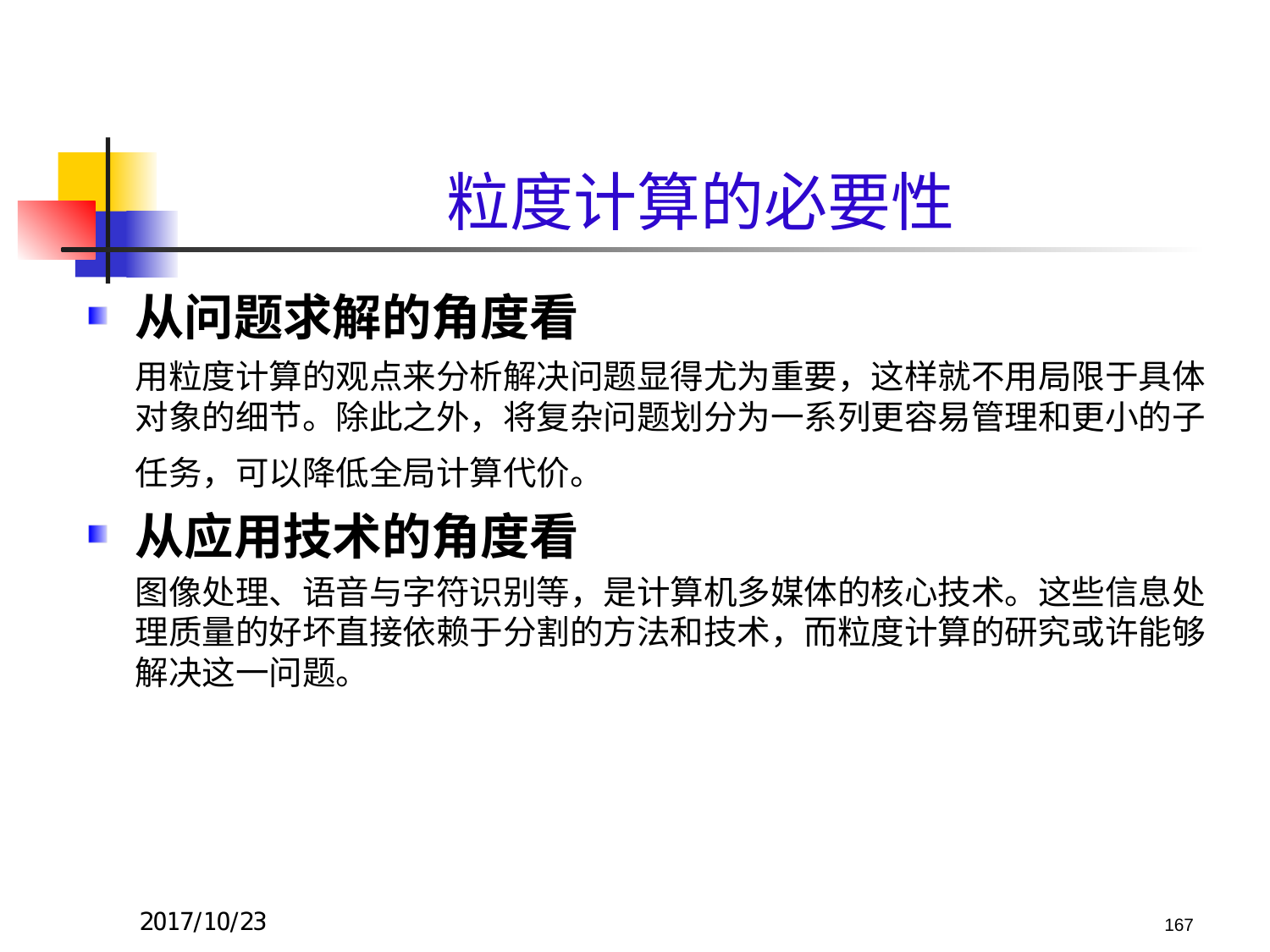

# 粒度计算的必要性
从问题求解的角度看
	用粒度计算的观点来分析解决问题显得尤为重要，这样就不用局限于具体对象的细节。除此之外，将复杂问题划分为一系列更容易管理和更小的子任务，可以降低全局计算代价。
从应用技术的角度看
	图像处理、语音与字符识别等，是计算机多媒体的核心技术。这些信息处理质量的好坏直接依赖于分割的方法和技术，而粒度计算的研究或许能够解决这一问题。
2017/10/23
167